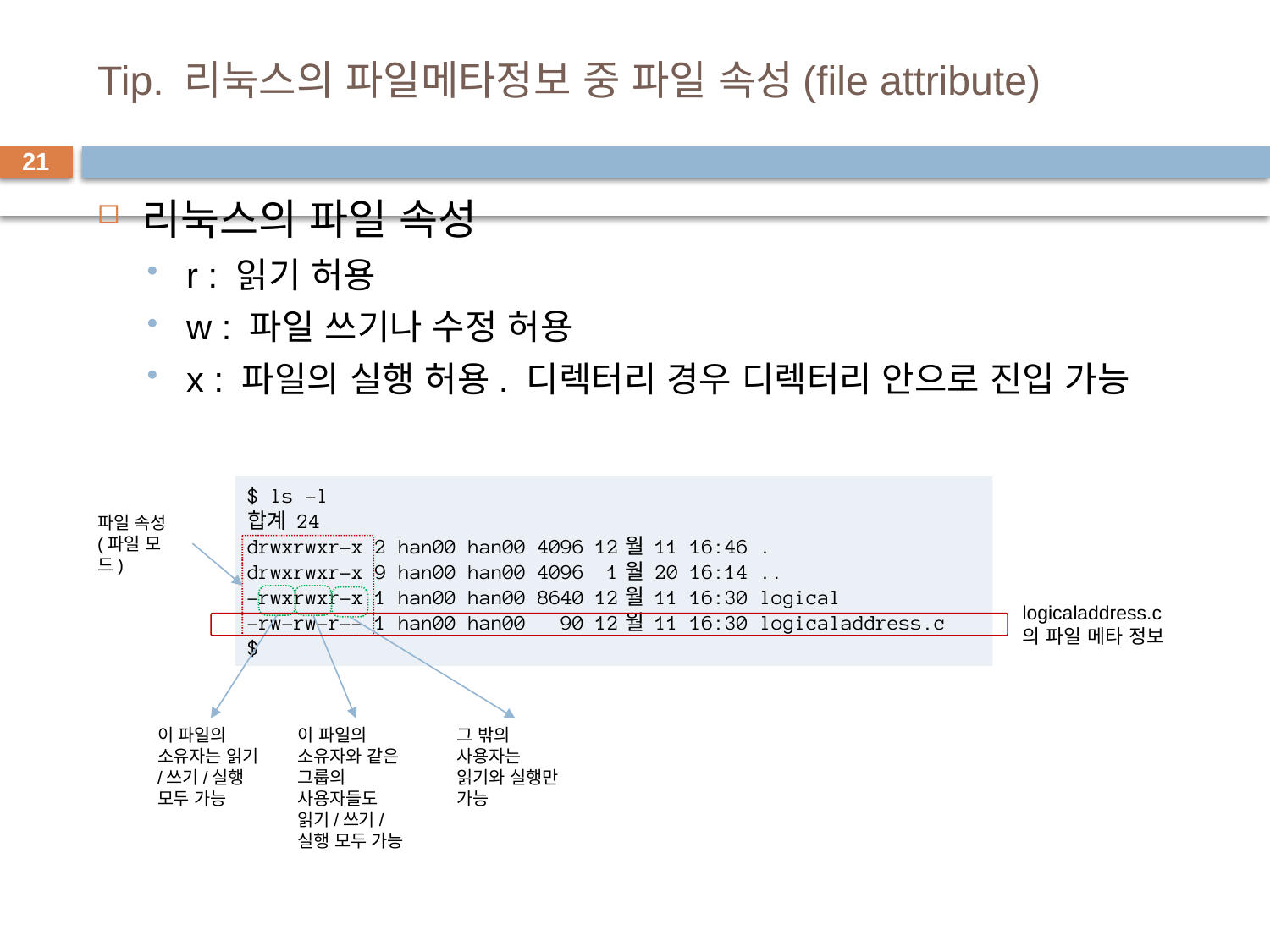

# Tip. 리눅스의 파일메타정보 중 파일 속성(file attribute)
21
리눅스의 파일 속성
r : 읽기 허용
w : 파일 쓰기나 수정 허용
x : 파일의 실행 허용. 디렉터리 경우 디렉터리 안으로 진입 가능
$ ls -l
합계 24
drwxrwxr-x 2 han00 han00 4096 12월 11 16:46 .
drwxrwxr-x 9 han00 han00 4096  1월 20 16:14 ..
-rwxrwxr-x 1 han00 han00 8640 12월 11 16:30 logical
-rw-rw-r-- 1 han00 han00   90 12월 11 16:30 logicaladdress.c
$
파일 속성
(파일 모드)

logicaladdress.c의 파일 메타 정보

이 파일의 소유자는 읽기/쓰기/실행 모두 가능
이 파일의 소유자와 같은 그룹의 사용자들도  읽기/쓰기/실행 모두 가능
그 밖의 사용자는  읽기와 실행만 가능